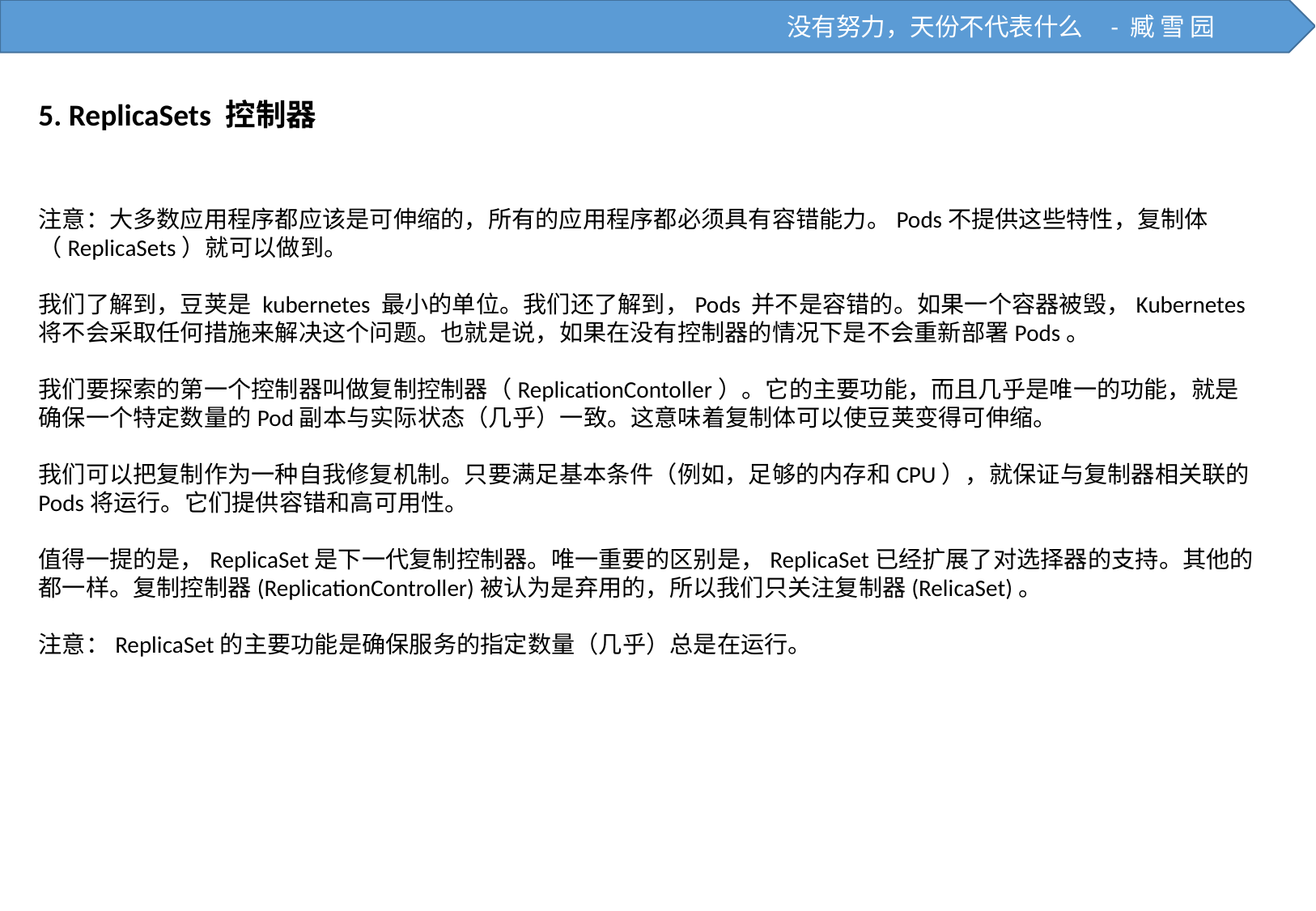

没有努力，天份不代表什么    - 臧 雪 园
5. ReplicaSets 控制器

注意：大多数应用程序都应该是可伸缩的，所有的应用程序都必须具有容错能力。Pods不提供这些特性，复制体（ReplicaSets）就可以做到。

我们了解到，豆荚是 kubernetes 最小的单位。我们还了解到，Pods 并不是容错的。如果一个容器被毁，Kubernetes将不会采取任何措施来解决这个问题。也就是说，如果在没有控制器的情况下是不会重新部署Pods。

我们要探索的第一个控制器叫做复制控制器（ReplicationContoller）。它的主要功能，而且几乎是唯一的功能，就是确保一个特定数量的Pod副本与实际状态（几乎）一致。这意味着复制体可以使豆荚变得可伸缩。

我们可以把复制作为一种自我修复机制。只要满足基本条件（例如，足够的内存和CPU），就保证与复制器相关联的Pods将运行。它们提供容错和高可用性。

值得一提的是，ReplicaSet是下一代复制控制器。唯一重要的区别是，ReplicaSet已经扩展了对选择器的支持。其他的都一样。复制控制器(ReplicationController)被认为是弃用的，所以我们只关注复制器(RelicaSet)。

注意：ReplicaSet的主要功能是确保服务的指定数量（几乎）总是在运行。